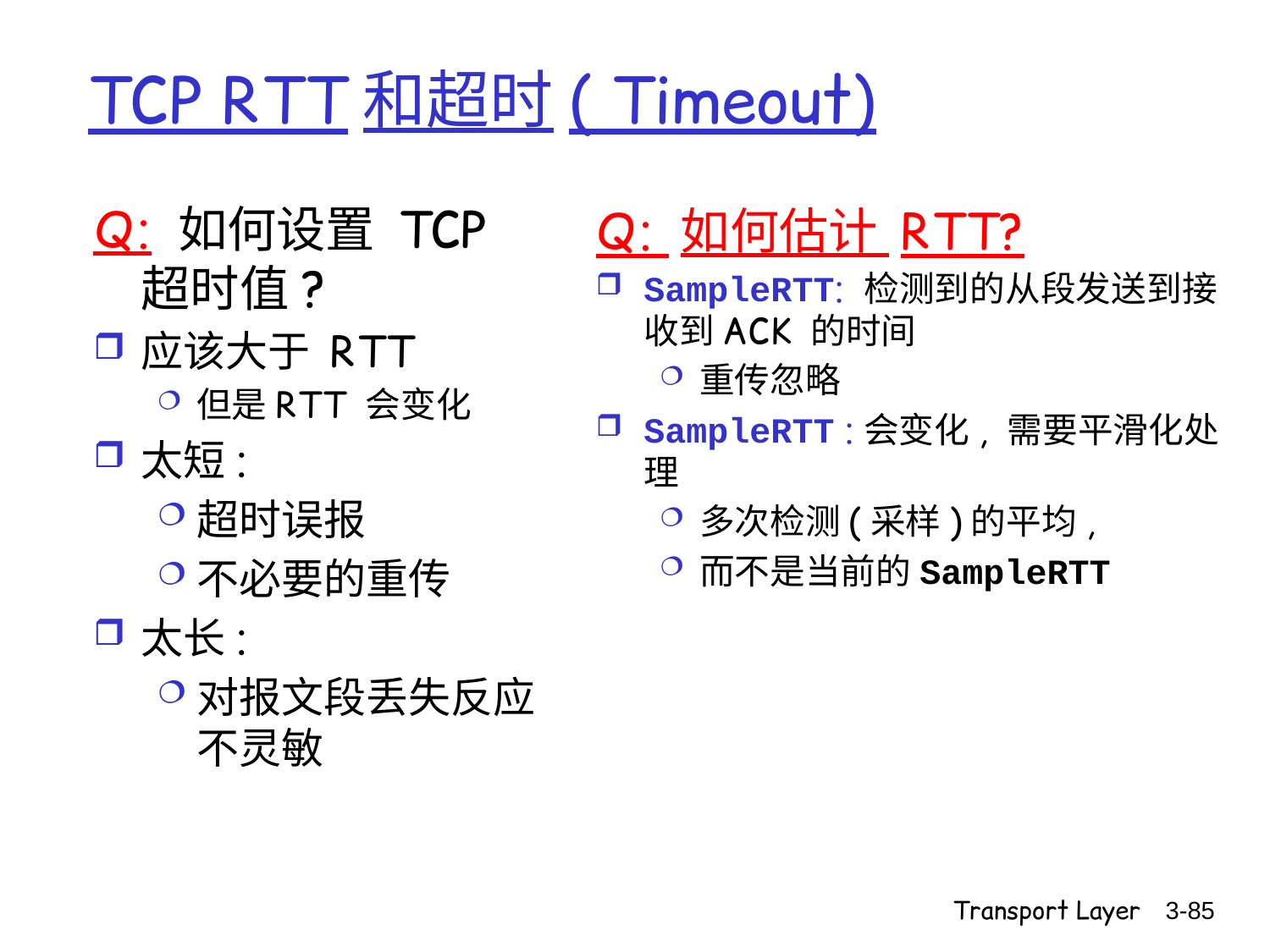

# TCP RTT和超时( Timeout)
Q: 如何设置 TCP 超时值?
应该大于 RTT
但是RTT 会变化
太短:
超时误报
不必要的重传
太长:
对报文段丢失反应不灵敏

Q: 如何估计 RTT?
SampleRTT: 检测到的从段发送到接收到ACK 的时间
重传忽略
SampleRTT :会变化, 需要平滑化处理
多次检测(采样)的平均,
而不是当前的SampleRTT
Transport Layer
3-85